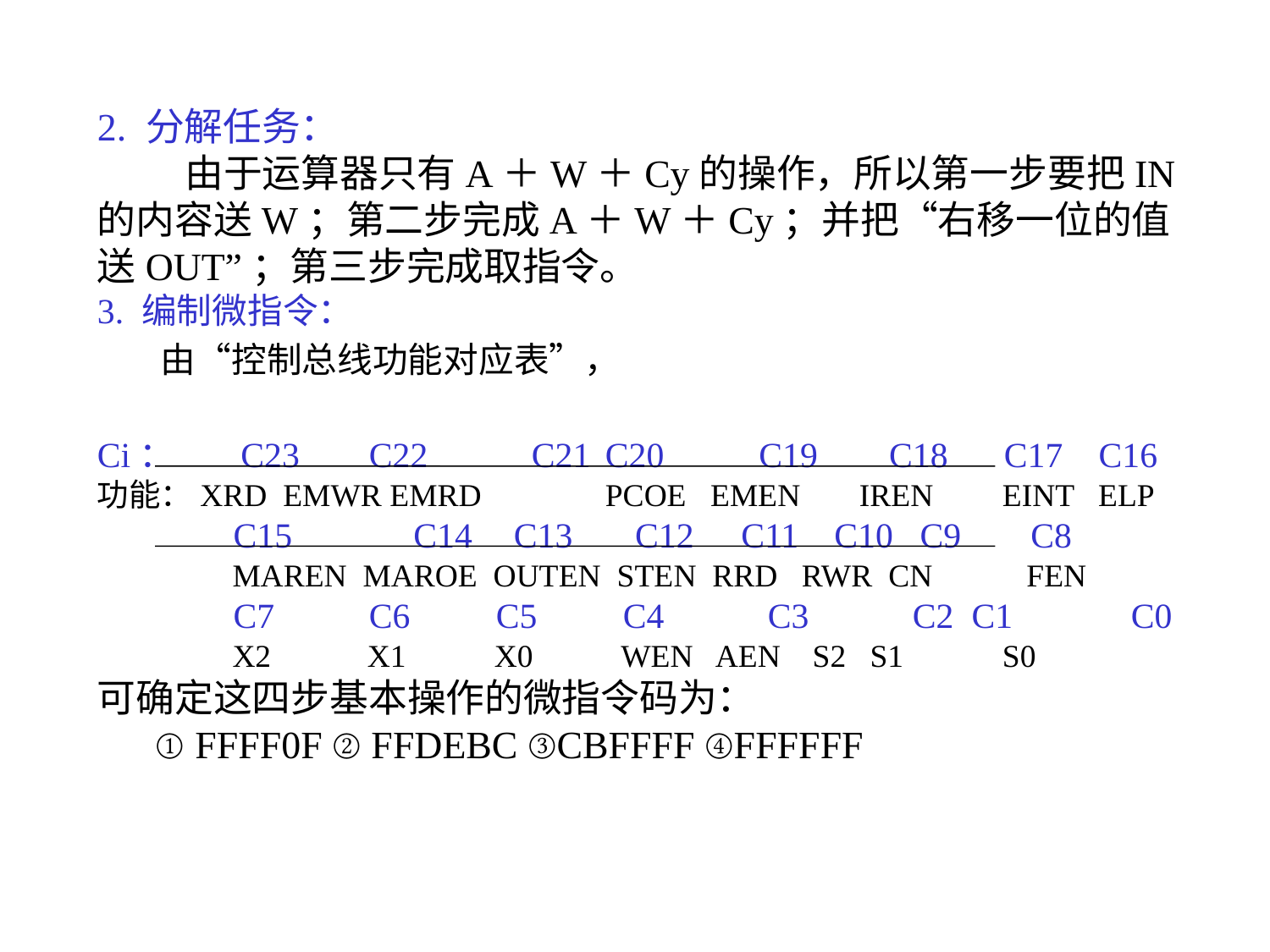

2. 分解任务：
         由于运算器只有A＋W＋Cy的操作，所以第一步要把IN的内容送W；第二步完成A＋W＋Cy；并把“右移一位的值送OUT”；第三步完成取指令。
3. 编制微指令：
       由“控制总线功能对应表”，
Ci：	 C23	  C22	      C21	C20	   C19        C18	  C17    C16
功能：XRD  EMWR EMRD	PCOE   EMEN	IREN	  EINT   ELP
	 C15	       C14	    C13       C12	 C11    C10   C9	     C8
	 MAREN  MAROE  OUTEN  STEN  RRD   RWR  CN	     FEN
	 C7	  C6	  C5	  C4	    C3	      C2  C1	  C0
	 X2	  X1	  X0	  WEN   AEN    S2   S1	  S0
可确定这四步基本操作的微指令码为：
      ① FFFF0F ② FFDEBC ③CBFFFF ④FFFFFF